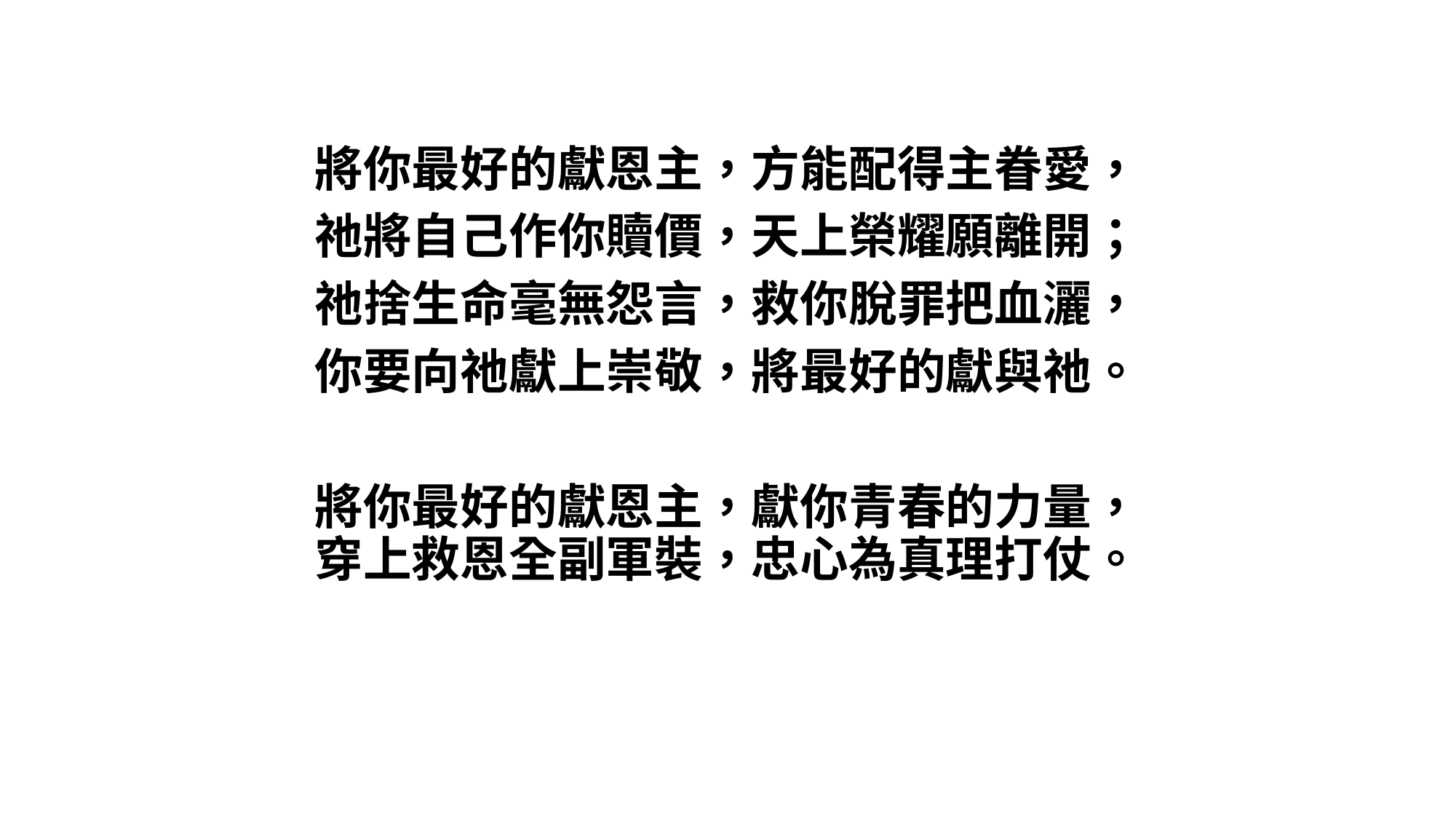

#
將你最好的獻恩主，方能配得主眷愛，
祂將自己作你贖價，天上榮耀願離開；
祂捨生命毫無怨言，救你脫罪把血灑，
你要向祂獻上崇敬，將最好的獻與祂。

將你最好的獻恩主，獻你青春的力量，
穿上救恩全副軍裝，忠心為真理打仗。